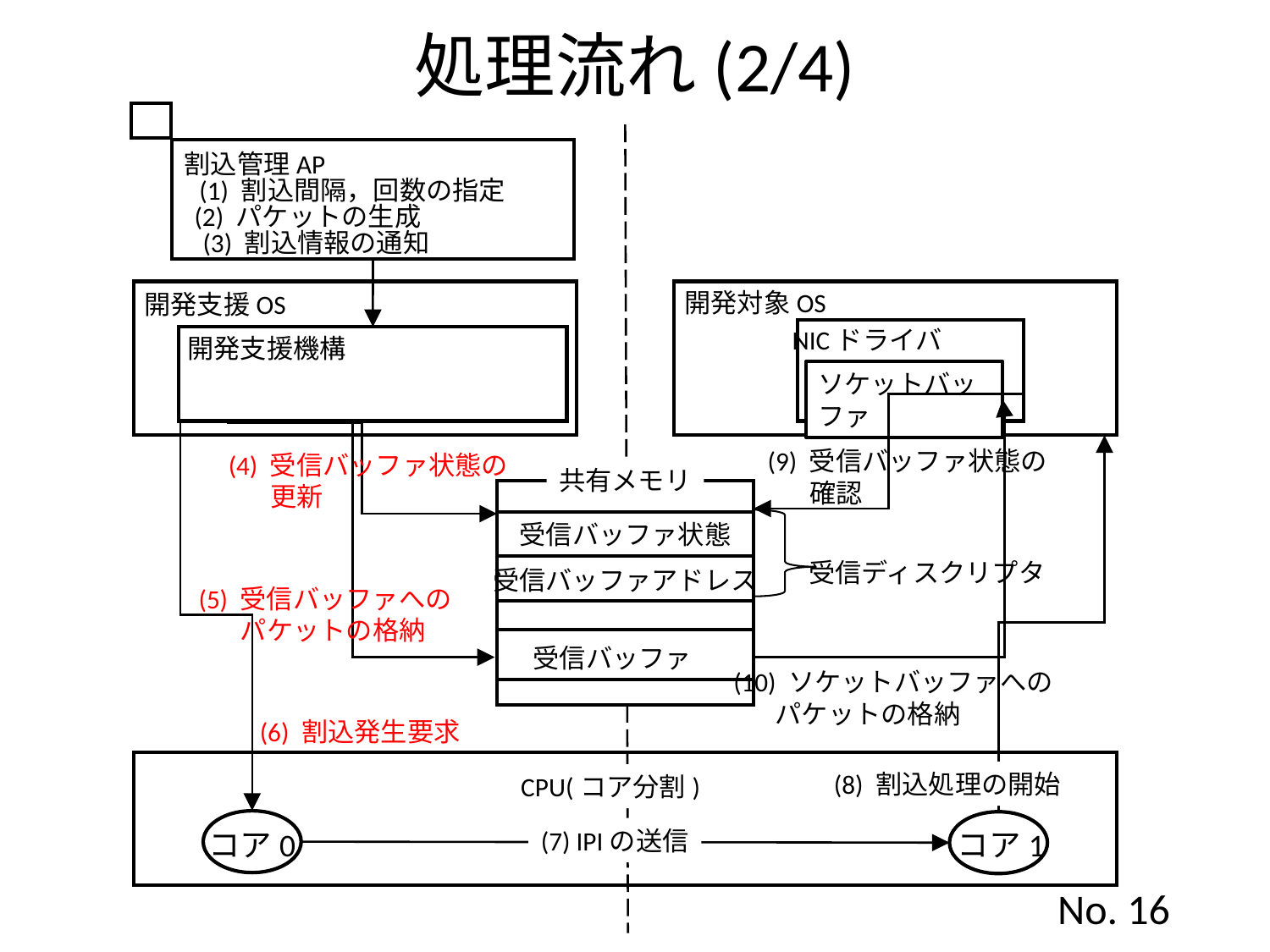

処理流れ(2/4)

割込管理AP
(1) 割込間隔，回数の指定
(2) パケットの生成
(3) 割込情報の通知
開発対象OS

開発支援OS
NICドライバ

開発支援機構

ソケットバッファ
(9) 受信バッファ状態の
      確認
(4) 受信バッファ状態の
      更新
共有メモリ

受信バッファ状態

受信ディスクリプタ

受信バッファアドレス
(5) 受信バッファへの
      パケットの格納

受信バッファ
(10) ソケットバッファへの
      パケットの格納
(6) 割込発生要求

(8) 割込処理の開始
CPU(コア分割)

(7) IPIの送信
コア0
コア1
No. 16